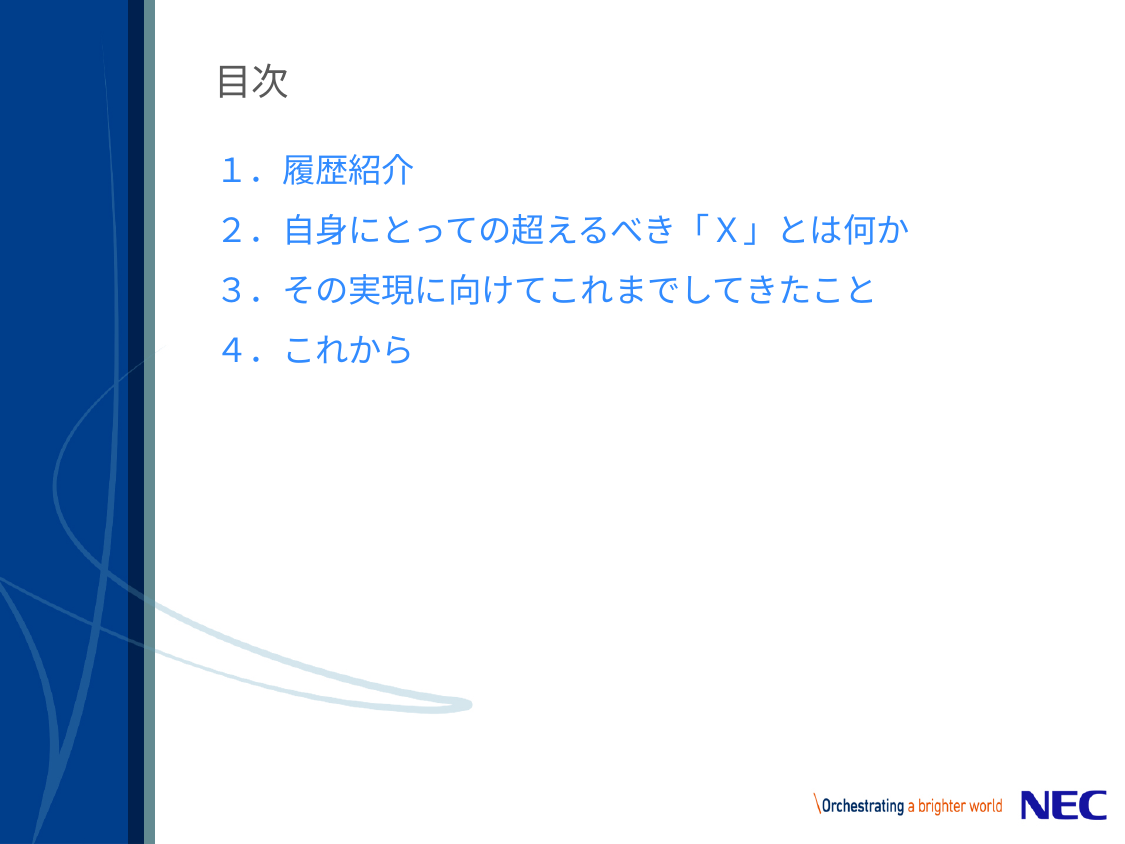

# 目次
１．履歴紹介
２．自身にとっての超えるべき「Ｘ」とは何か
３．その実現に向けてこれまでしてきたこと
４．これから